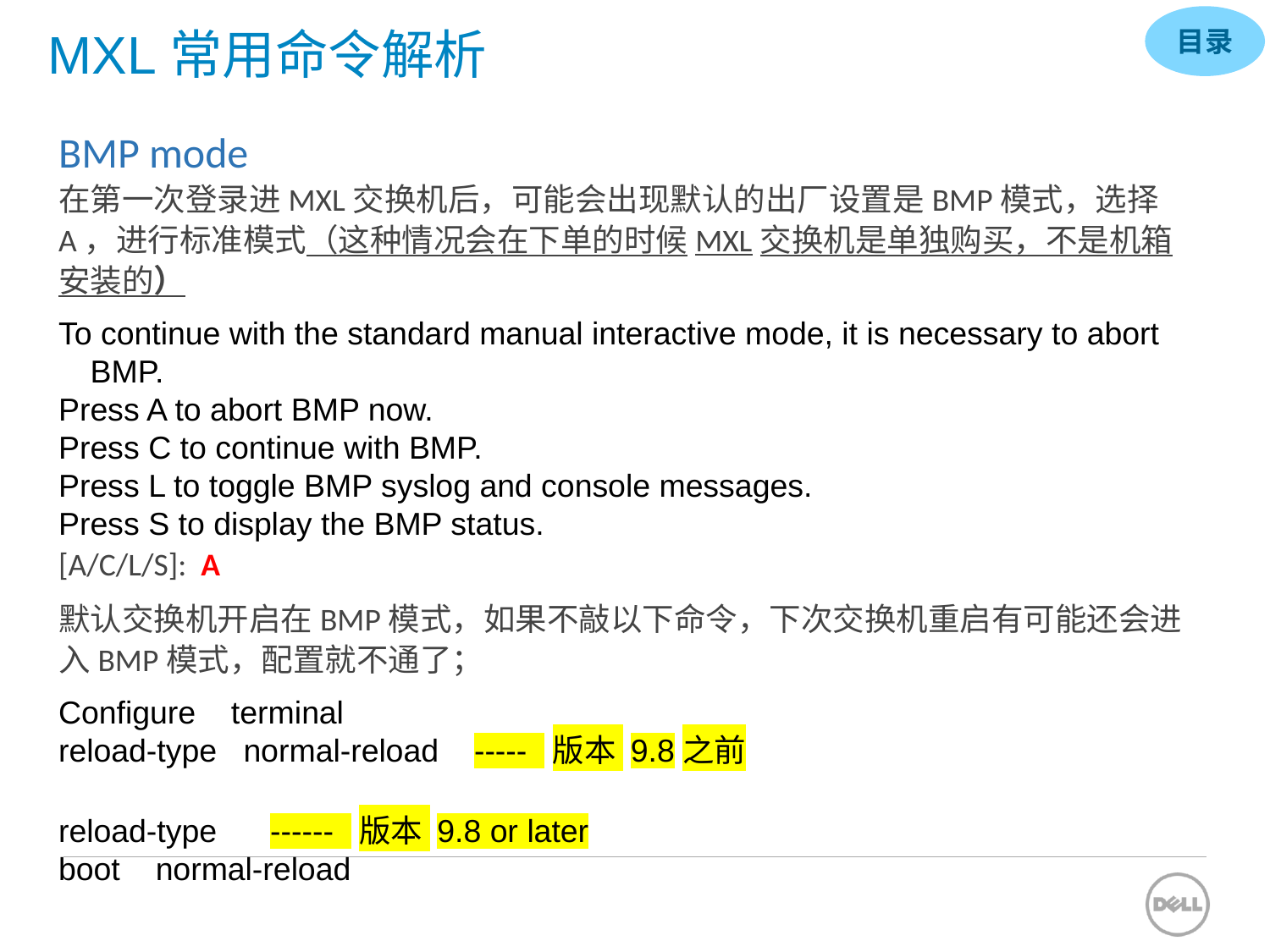

# MXL常用命令解析
目录
BMP mode
在第一次登录进MXL交换机后，可能会出现默认的出厂设置是BMP模式，选择A，进行标准模式（这种情况会在下单的时候MXL交换机是单独购买，不是机箱安装的）
To continue with the standard manual interactive mode, it is necessary to abort BMP.
Press A to abort BMP now.
Press C to continue with BMP.
Press L to toggle BMP syslog and console messages.
Press S to display the BMP status.
[A/C/L/S]:  A
默认交换机开启在BMP模式，如果不敲以下命令，下次交换机重启有可能还会进入BMP模式，配置就不通了；
Configure    terminal
reload-type   normal-reload    -----  版本 9.8之前

reload-type      ------  版本 9.8 or later
boot    normal-reload